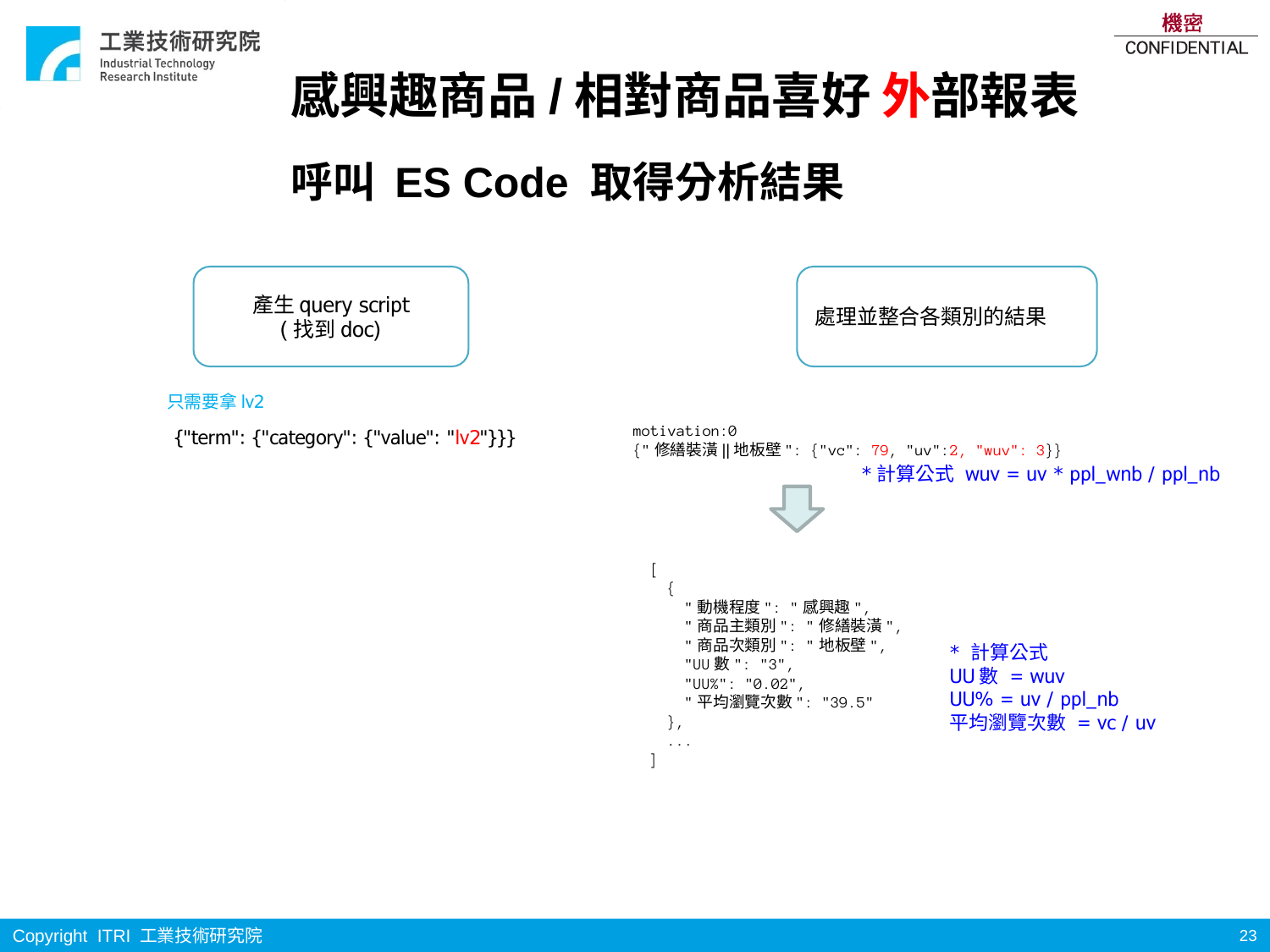

# 感興趣商品/相對商品喜好 外部報表
呼叫 ES Code 取得分析結果
產生query script
(找到doc)
處理並整合各類別的結果
只需要拿lv2
motivation:0
{"修繕裝潢||地板壁": {"vc": 79, "uv":2, "wuv": 3}}
 {"term": {"category": {"value": "lv2"}}}
*計算公式 wuv = uv * ppl_wnb / ppl_nb

[
  {
    "動機程度": "感興趣",
    "商品主類別": "修繕裝潢",
    "商品次類別": "地板壁",
    "UU數": "3",
    "UU%": "0.02",
    "平均瀏覽次數": "39.5"
  },
  ...
]
* 計算公式
UU數 = wuv
UU% = uv / ppl_nb
平均瀏覽次數 = vc / uv
23